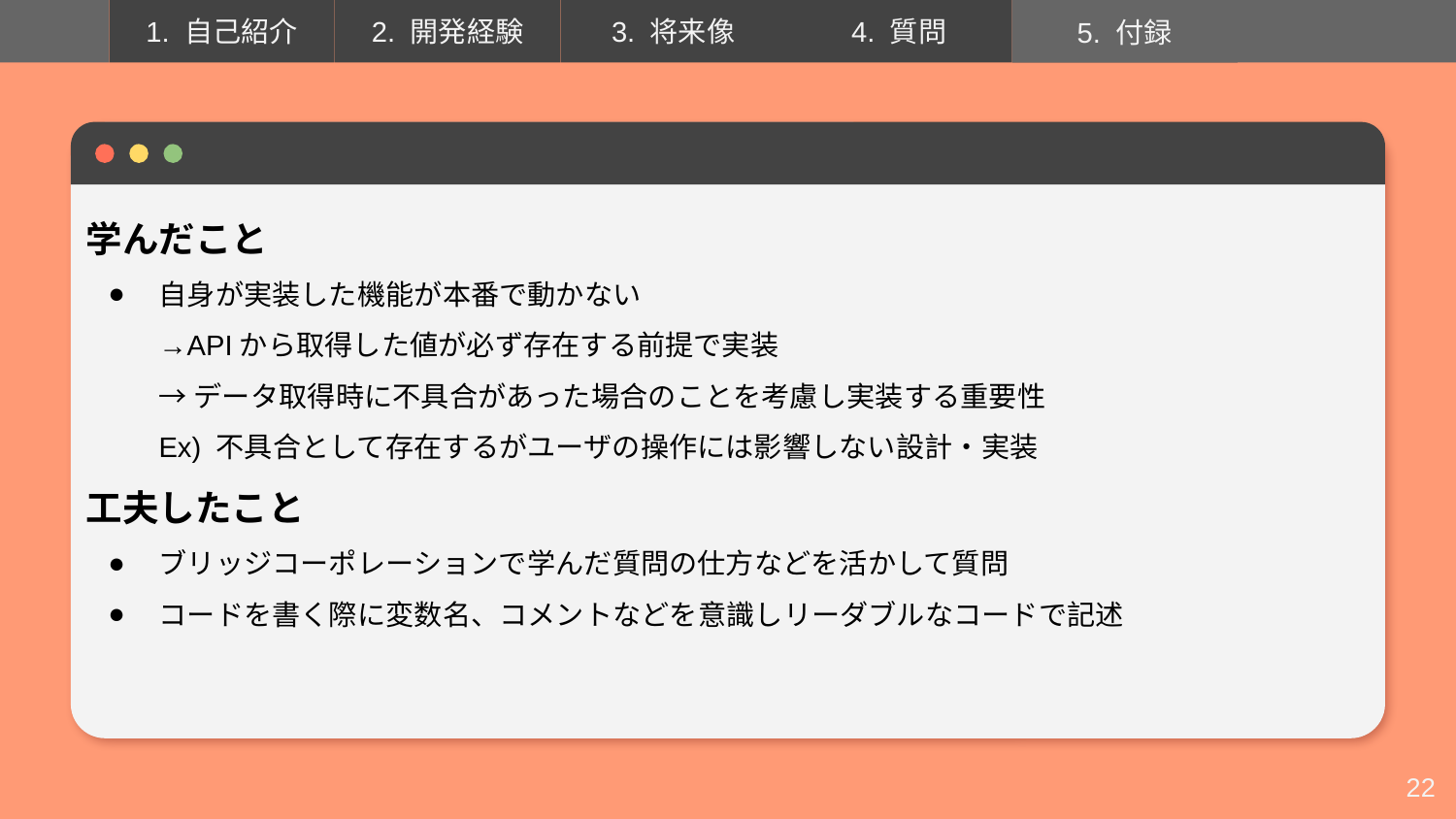

5. 付録
学んだこと
自身が実装した機能が本番で動かない
→APIから取得した値が必ず存在する前提で実装
→データ取得時に不具合があった場合のことを考慮し実装する重要性
Ex) 不具合として存在するがユーザの操作には影響しない設計・実装
工夫したこと
ブリッジコーポレーションで学んだ質問の仕方などを活かして質問
コードを書く際に変数名、コメントなどを意識しリーダブルなコードで記述
22